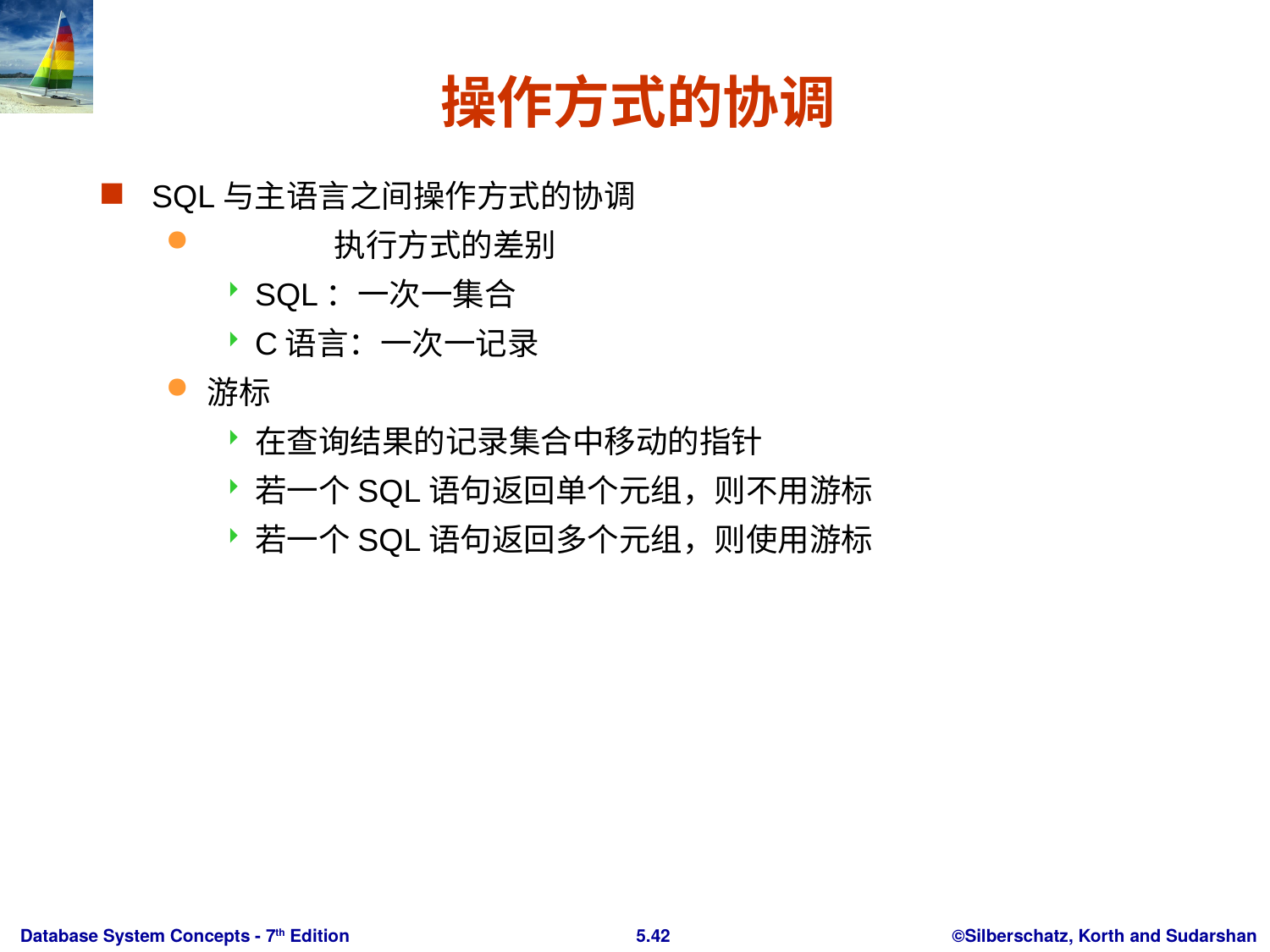

# 操作方式的协调
SQL与主语言之间操作方式的协调
	执行方式的差别
SQL：一次一集合
C语言：一次一记录
游标
在查询结果的记录集合中移动的指针
若一个SQL语句返回单个元组，则不用游标
若一个SQL语句返回多个元组，则使用游标